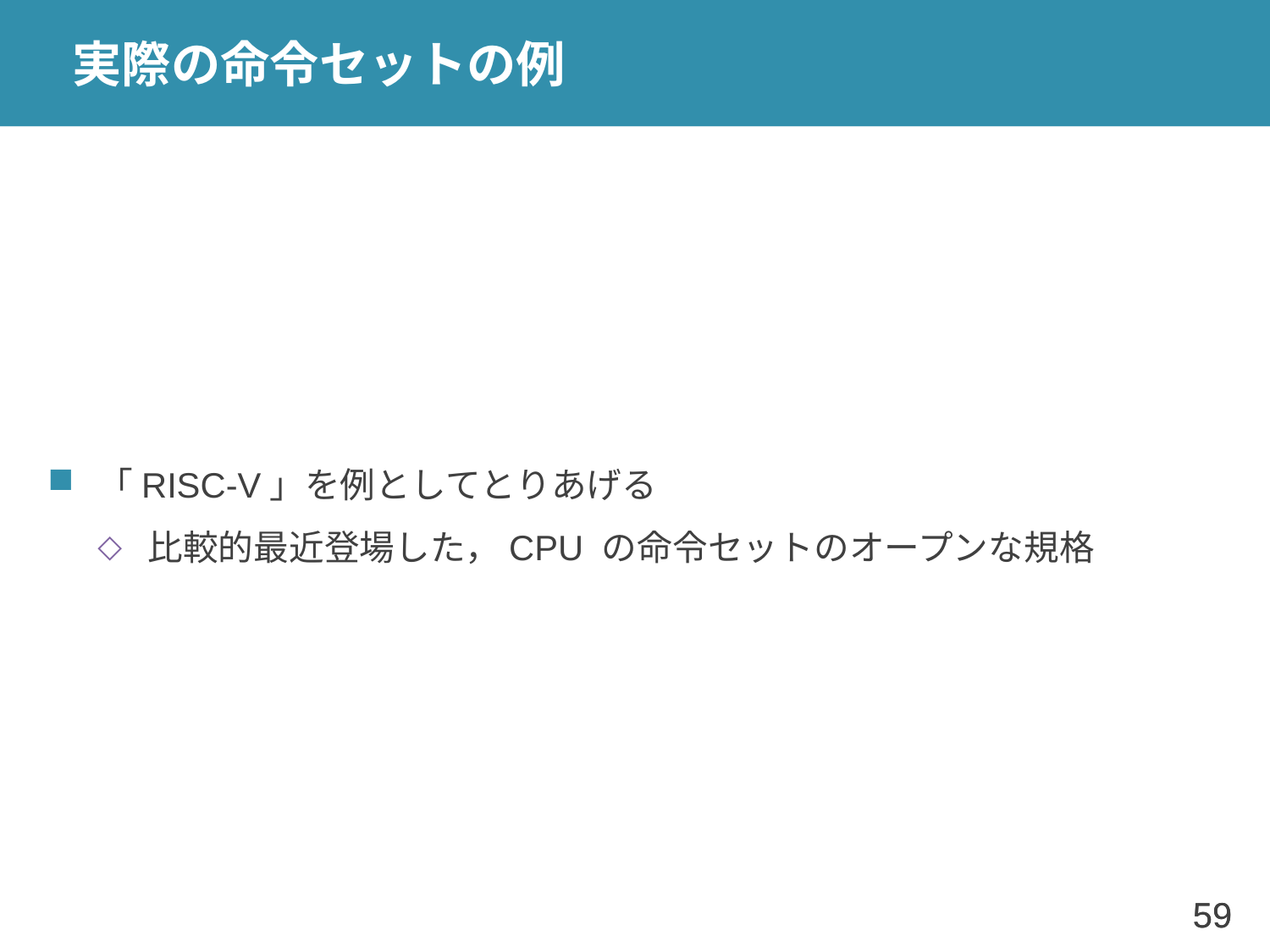

# 実際の命令セットの例
「RISC-V」を例としてとりあげる
比較的最近登場した，CPU の命令セットのオープンな規格